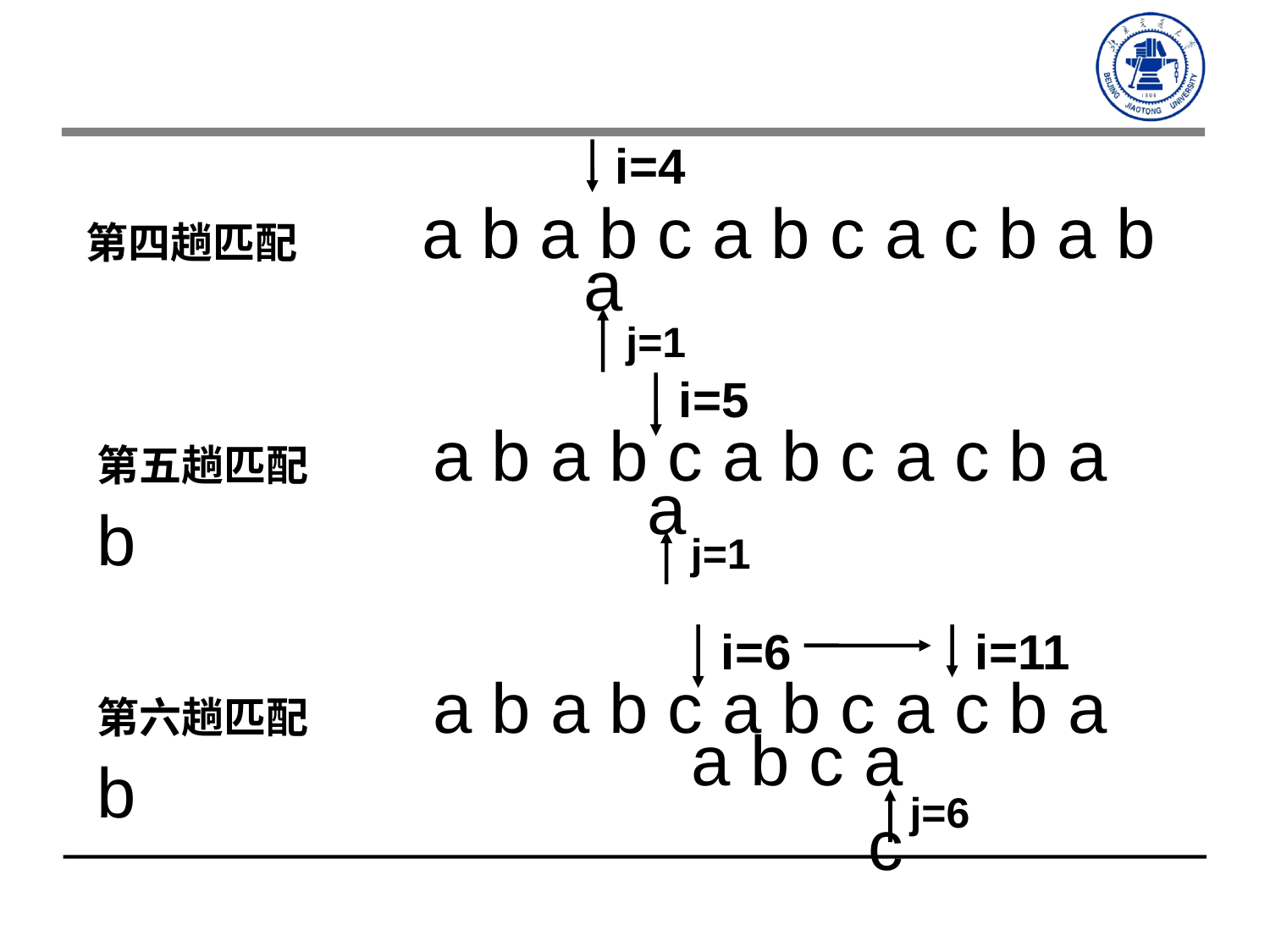

i=4

第四趟匹配            a b a b c a b c a c b a b
a

j=1
i=5

第五趟匹配            a b a b c a b c a c b a b
a
 j=1

i=6
i=11

第六趟匹配            a b a b c a b c a c b a b
a b c a c
j=6